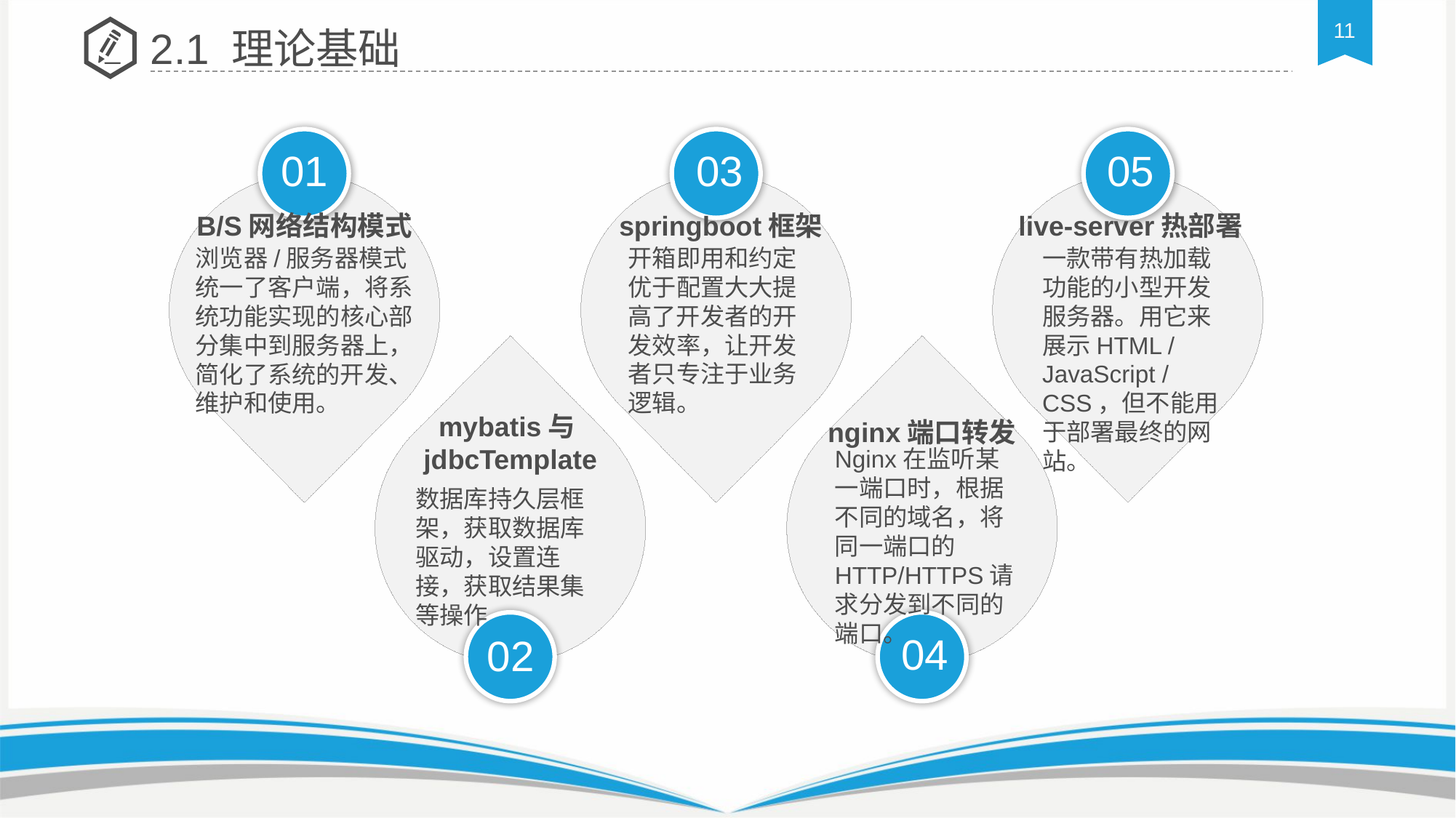

2.1 理论基础

01
03
05

B/S网络结构模式
springboot框架
live-server热部署
开箱即用和约定优于配置大大提高了开发者的开发效率，让开发者只专注于业务逻辑。
一款带有热加载功能的小型开发服务器。用它来展示HTML / JavaScript / CSS，但不能用于部署最终的网站。
浏览器/服务器模式统一了客户端，将系统功能实现的核心部分集中到服务器上，简化了系统的开发、维护和使用。

mybatis与jdbcTemplate
nginx端口转发
Nginx在监听某一端口时，根据不同的域名，将同一端口的HTTP/HTTPS请求分发到不同的端口。
数据库持久层框架，获取数据库驱动，设置连接，获取结果集等操作

04
02